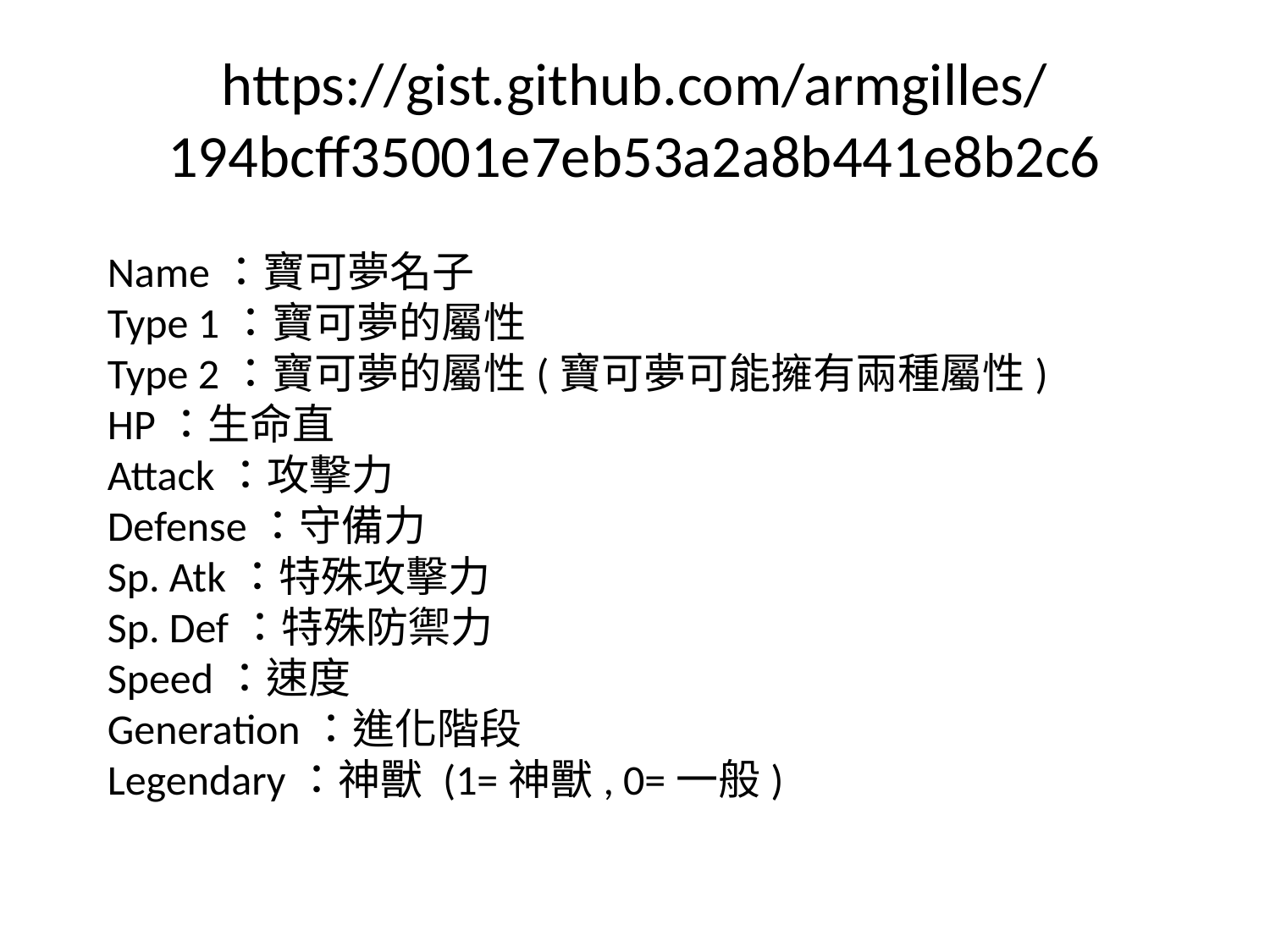

# https://gist.github.com/armgilles/194bcff35001e7eb53a2a8b441e8b2c6
Name：寶可夢名子
Type 1：寶可夢的屬性
Type 2：寶可夢的屬性(寶可夢可能擁有兩種屬性)
HP：生命直
Attack：攻擊力
Defense：守備力
Sp. Atk：特殊攻擊力
Sp. Def：特殊防禦力
Speed：速度
Generation：進化階段
Legendary：神獸 (1=神獸, 0=一般)